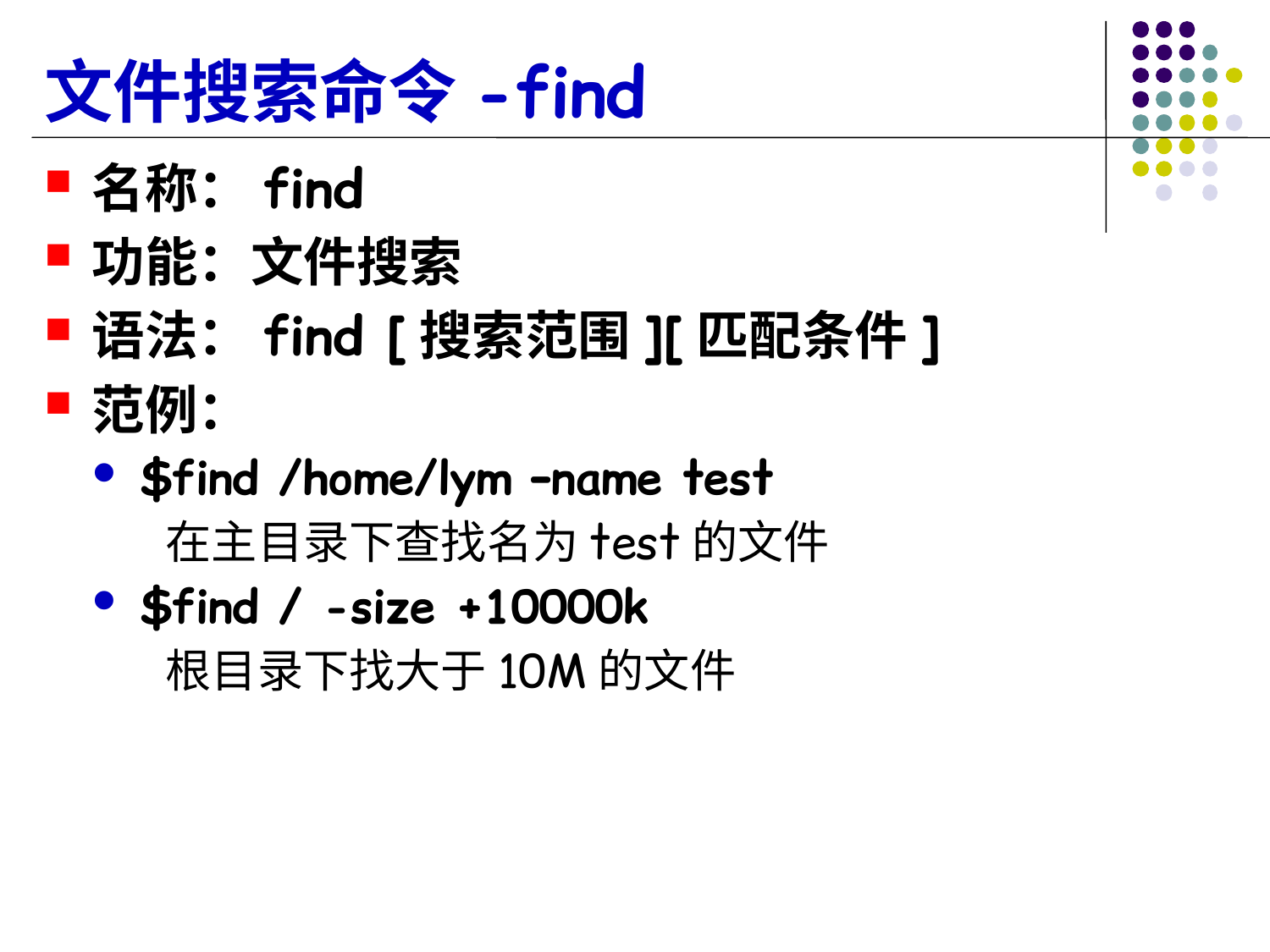

# 文件搜索命令-find
名称：find
功能：文件搜索
语法：find [搜索范围][匹配条件]
范例：
$find /home/lym –name test
      在主目录下查找名为test的文件
$find / -size +10000k
      根目录下找大于10M的文件